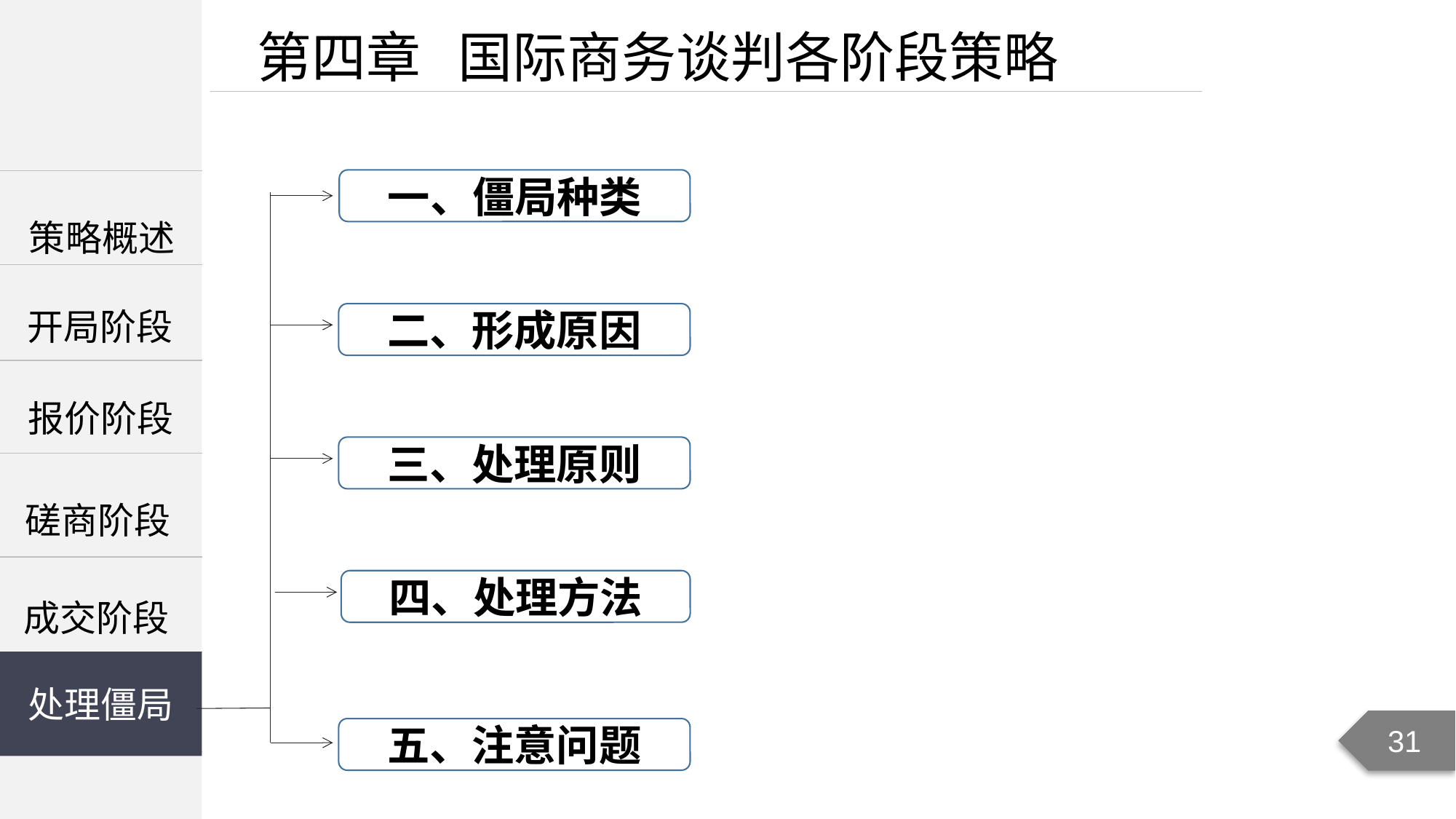

第四章   国际商务谈判各阶段策略
一、僵局种类
|  |
| --- |
|  |
|  |
策略概述

开局阶段
二、形成原因
报价阶段

三、处理原则
磋商阶段

成交阶段

四、处理方法
处理僵局
处理僵局
31
五、注意问题